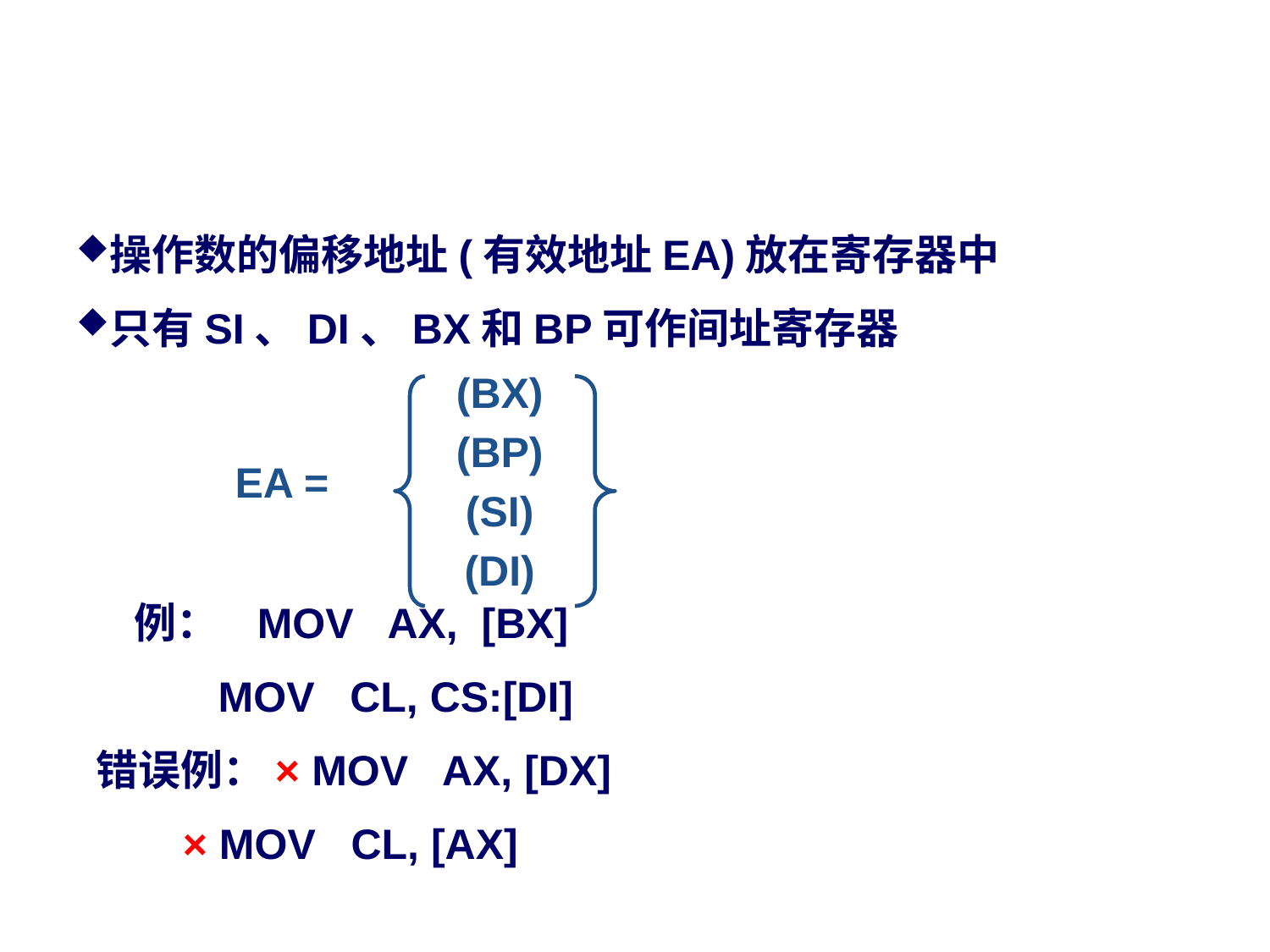

# 四、寄存器间接寻址
操作数的偏移地址(有效地址EA)放在寄存器中
只有SI、DI、BX和BP可作间址寄存器

     例：   MOV   AX,  [BX]
            MOV   CL, CS:[DI]
 错误例：× MOV   AX, [DX]
         × MOV   CL, [AX]
(BX)
(BP)
(SI)
(DI)

EA =